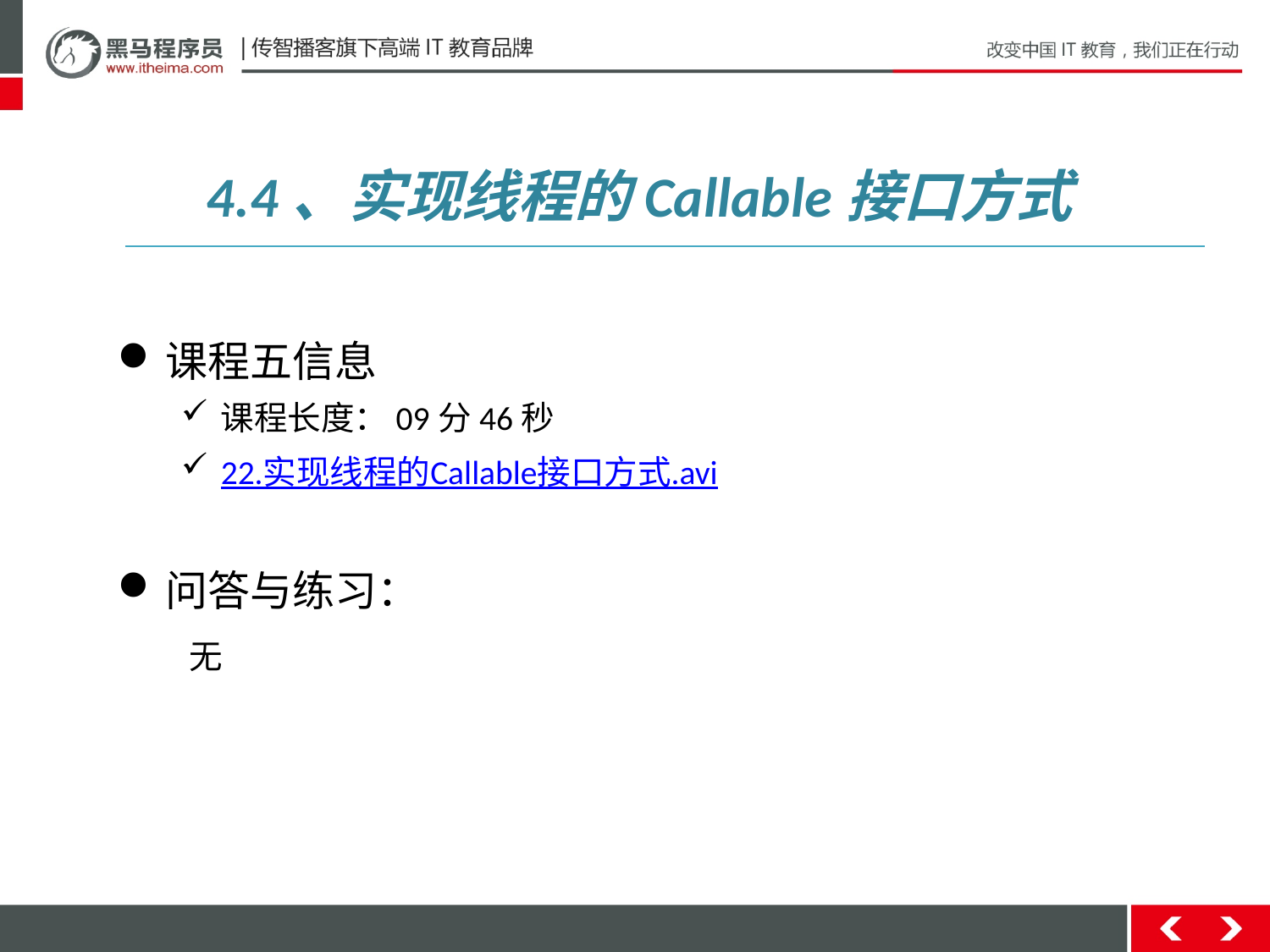

4.4、实现线程的Callable接口方式

课程五信息
课程长度：09分46秒
22.实现线程的Callable接口方式.avi

问答与练习：
        无